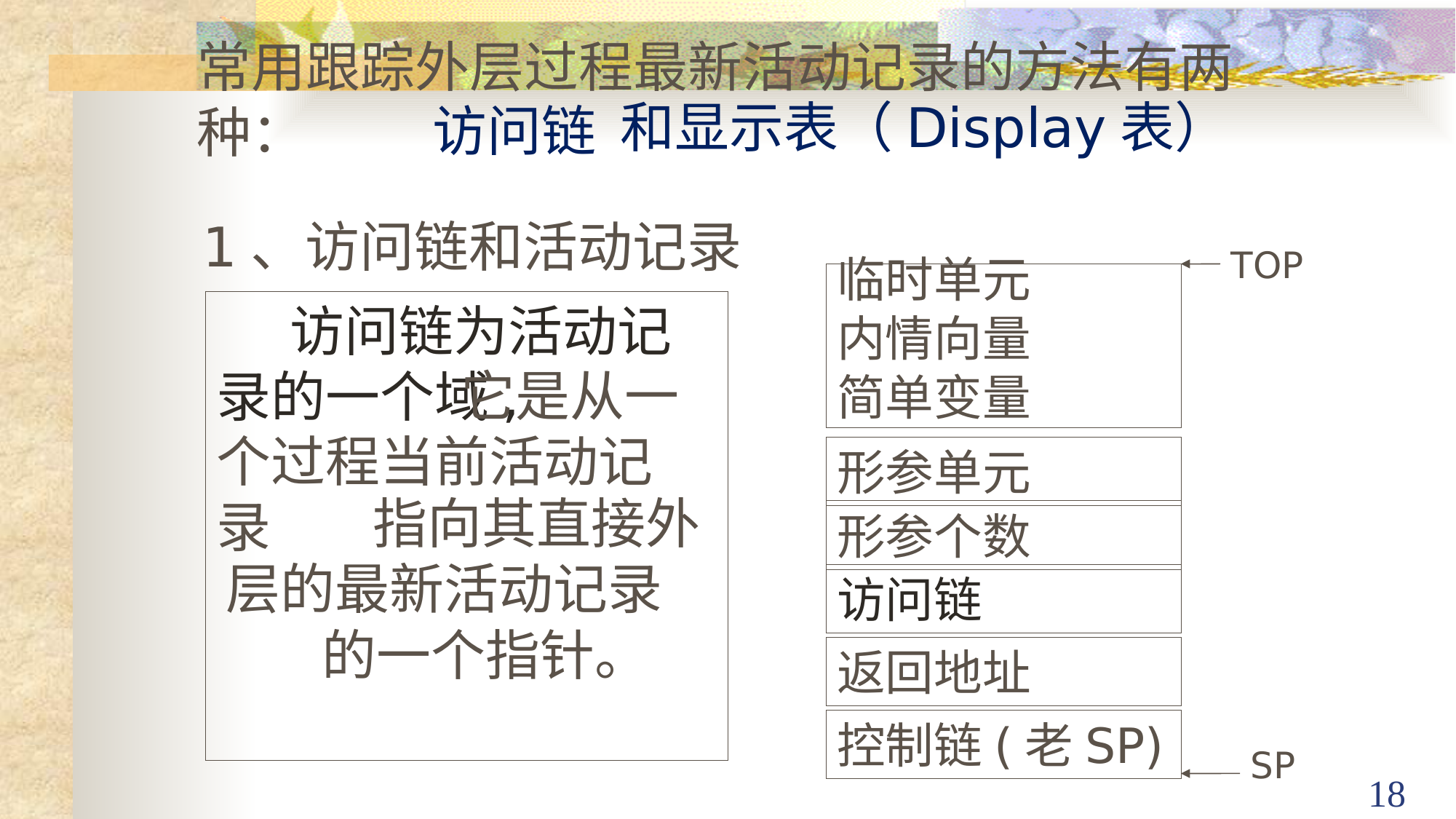

常用跟踪外层过程最新活动记录的方法有两种：
和显示表（Display表）
访问链
1、访问链和活动记录
TOP
临时单元
内情向量
简单变量

     访问链为活动记录的一个域,

                   它是从一个过程当前活动记录
形参单元
           指向其直接外层的最新活动记录
形参个数
访问链
      的一个指针。
返回地址
控制链(老SP)
SP
18